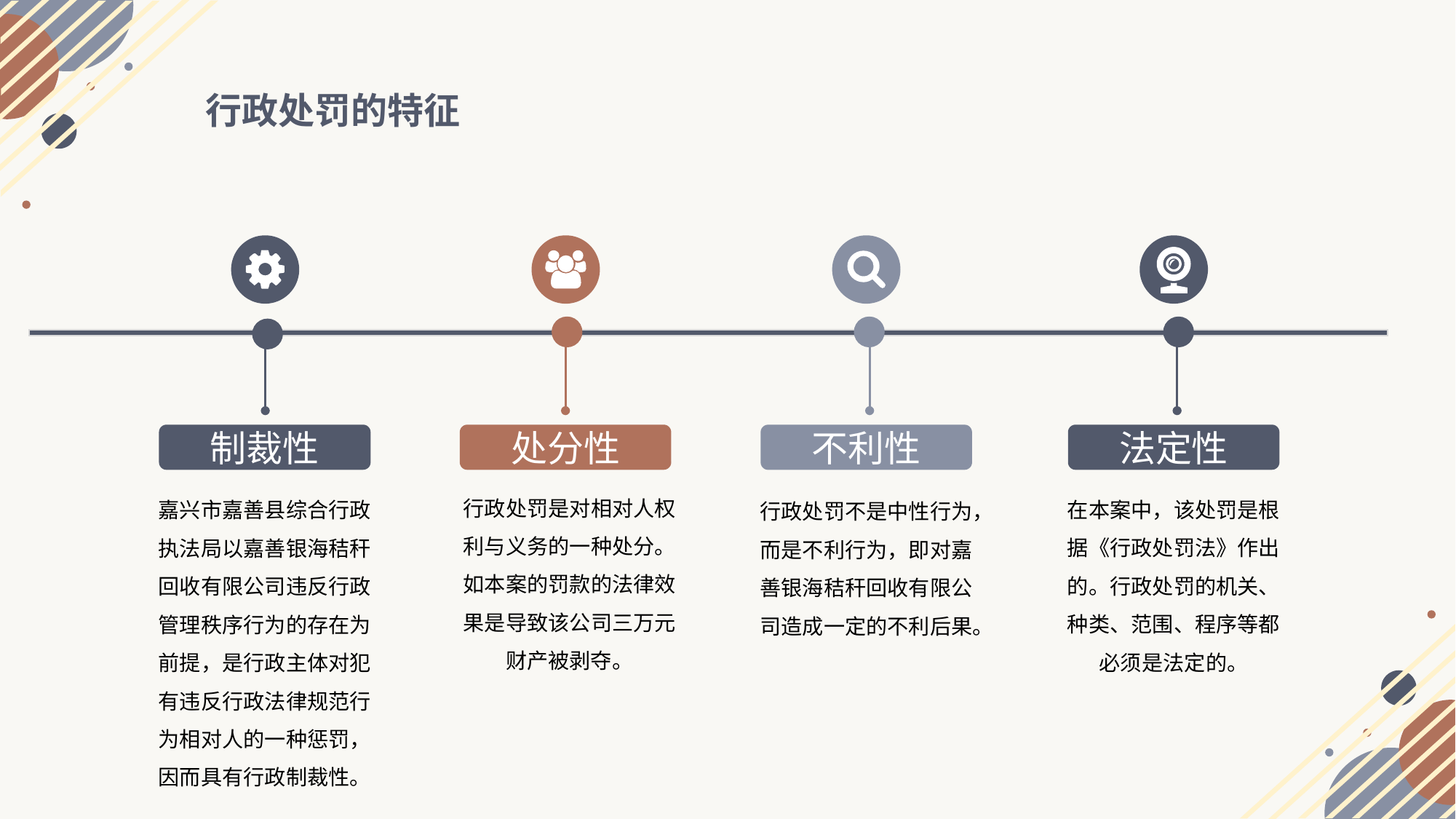

行政处罚的特征

制裁性
处分性
法定性
不利性
行政处罚是对相对人权利与义务的一种处分。如本案的罚款的法律效果是导致该公司三万元财产被剥夺。
在本案中，该处罚是根据《行政处罚法》作出的。行政处罚的机关、种类、范围、程序等都必须是法定的。
嘉兴市嘉善县综合行政执法局以嘉善银海秸秆回收有限公司违反行政管理秩序行为的存在为前提，是行政主体对犯有违反行政法律规范行为相对人的一种惩罚，因而具有行政制裁性。
行政处罚不是中性行为，而是不利行为，即对嘉善银海秸秆回收有限公司造成一定的不利后果。